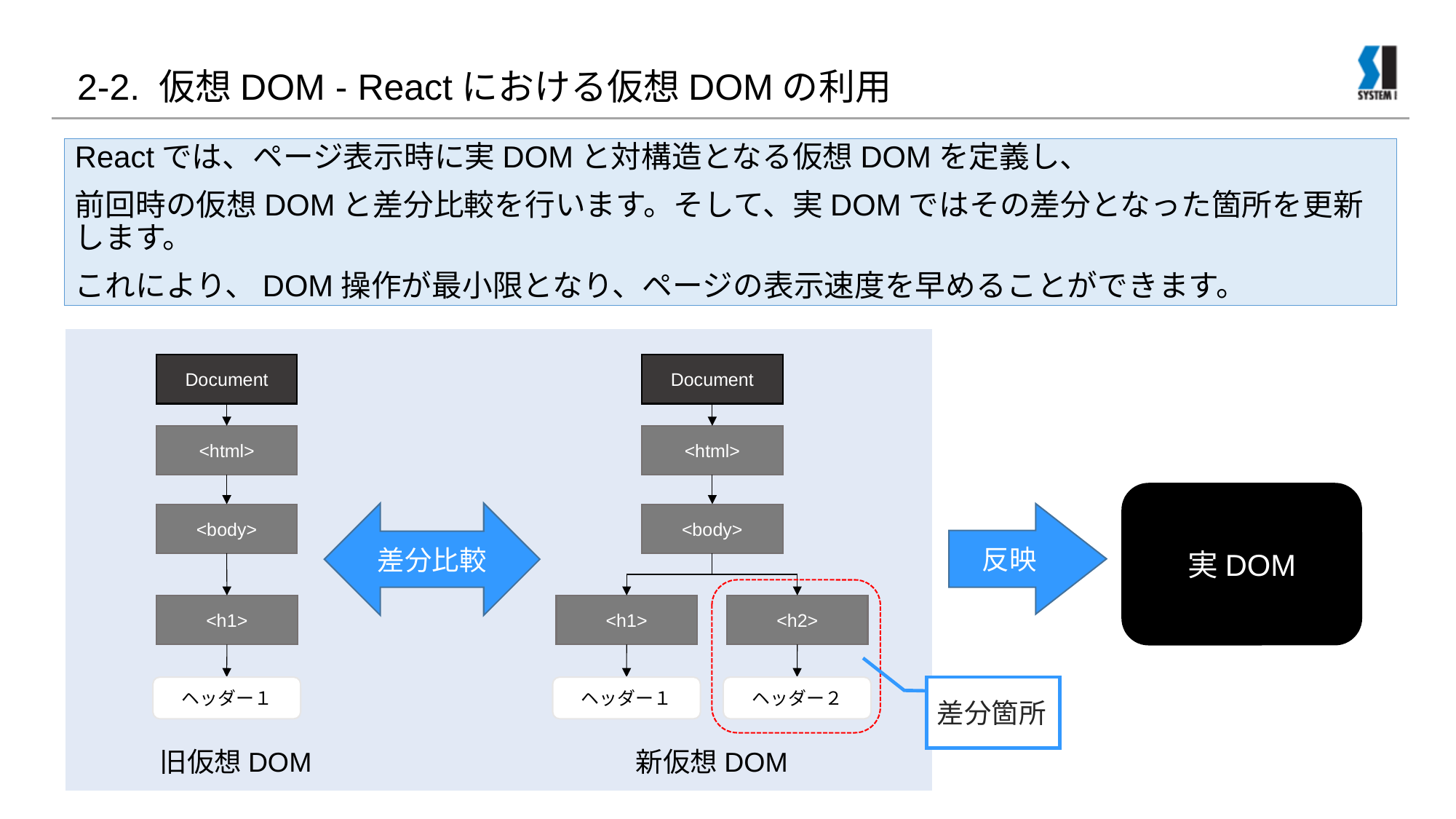

# 2-2. 仮想DOM - Reactにおける仮想DOMの利用
Reactでは、ページ表示時に実DOMと対構造となる仮想DOMを定義し、
前回時の仮想DOMと差分比較を行います。そして、実DOMではその差分となった箇所を更新します。
これにより、DOM操作が最小限となり、ページの表示速度を早めることができます。

Document
Document
<html>
<html>
実DOM
差分比較
反映
<body>
<body>

<h1>
<h1>
<h2>
ヘッダー１
ヘッダー１
ヘッダー２
差分箇所
旧仮想DOM
新仮想DOM